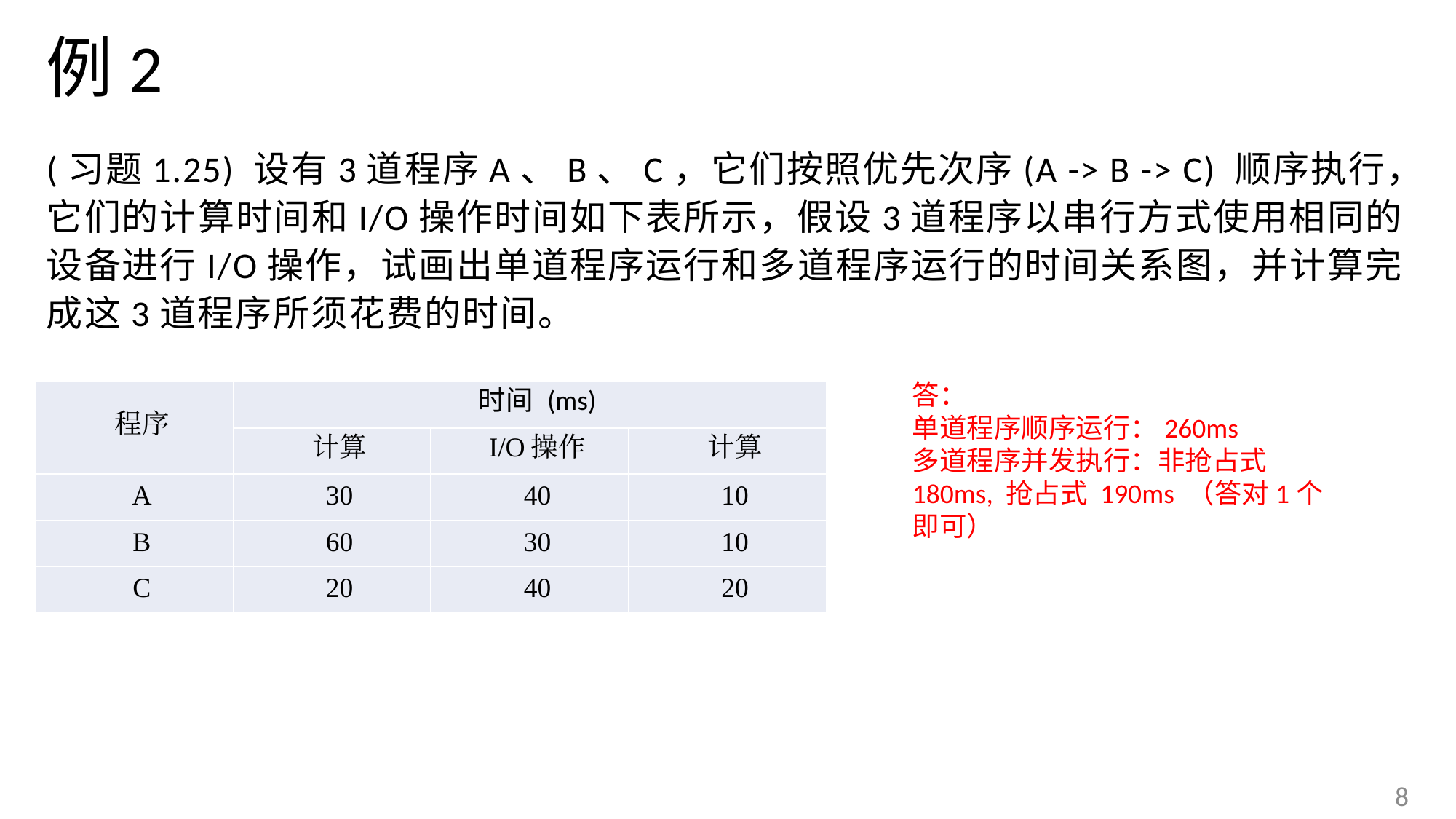

# 例2
(习题1.25) 设有3道程序A、B、C，它们按照优先次序(A -> B -> C) 顺序执行，它们的计算时间和I/O操作时间如下表所示，假设3道程序以串行方式使用相同的设备进行I/O操作，试画出单道程序运行和多道程序运行的时间关系图，并计算完成这3道程序所须花费的时间。

答：
单道程序顺序运行：260ms
多道程序并发执行：非抢占式180ms, 抢占式 190ms （答对1个即可）

| 程序 | 时间 (ms) |  |  |
| --- | --- | --- | --- |
| P1 | 计算 | I/O操作 | 计算 |
| A | 30 | 40 | 10 |
| B | 60 | 30 | 10 |
| C | 20 | 40 | 20 |
8